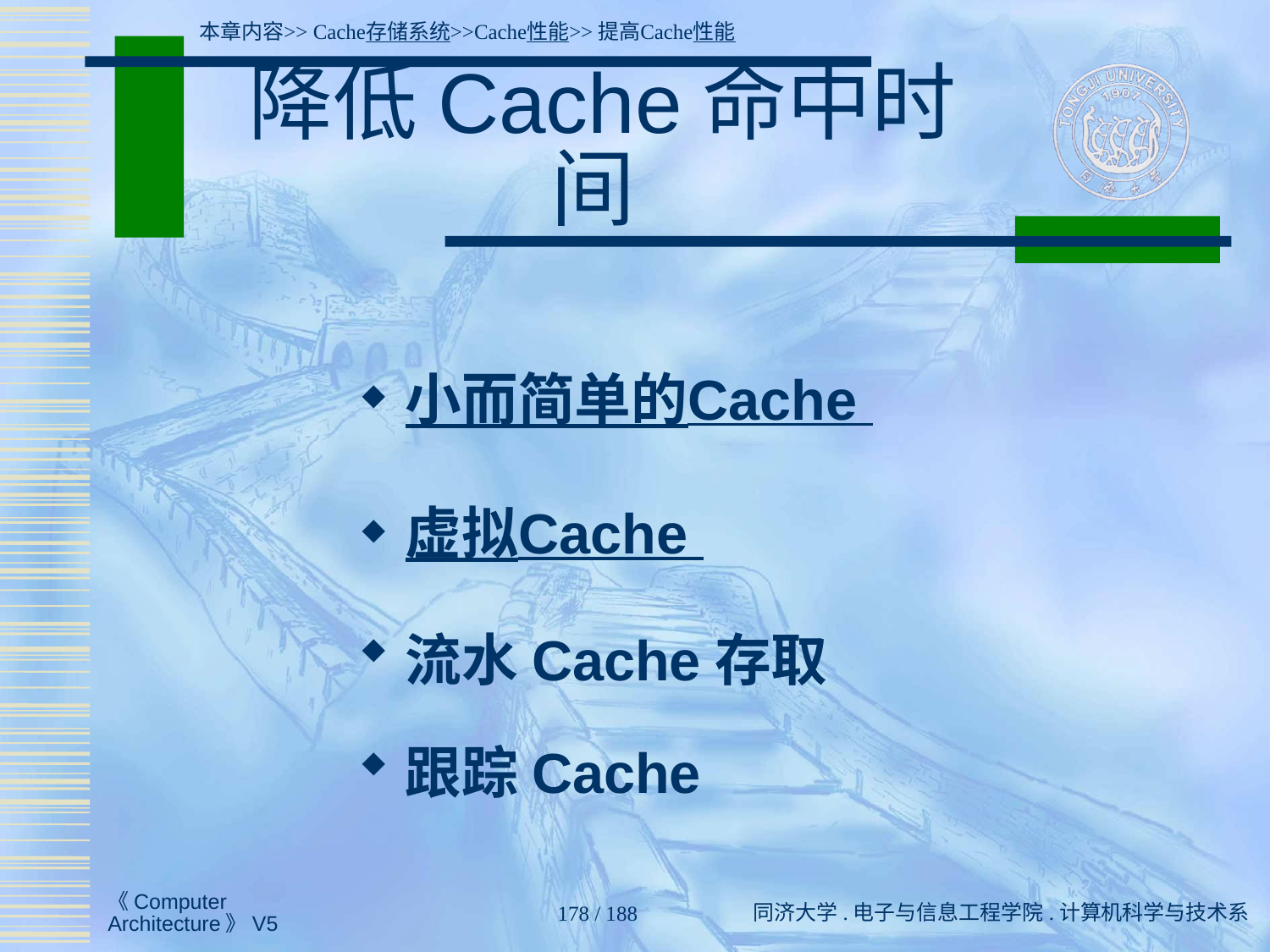

本章内容>> Cache存储系统>>Cache性能>>提高Cache性能
# 降低Cache命中时间
小而简单的Cache
虚拟Cache
流水Cache存取
跟踪Cache